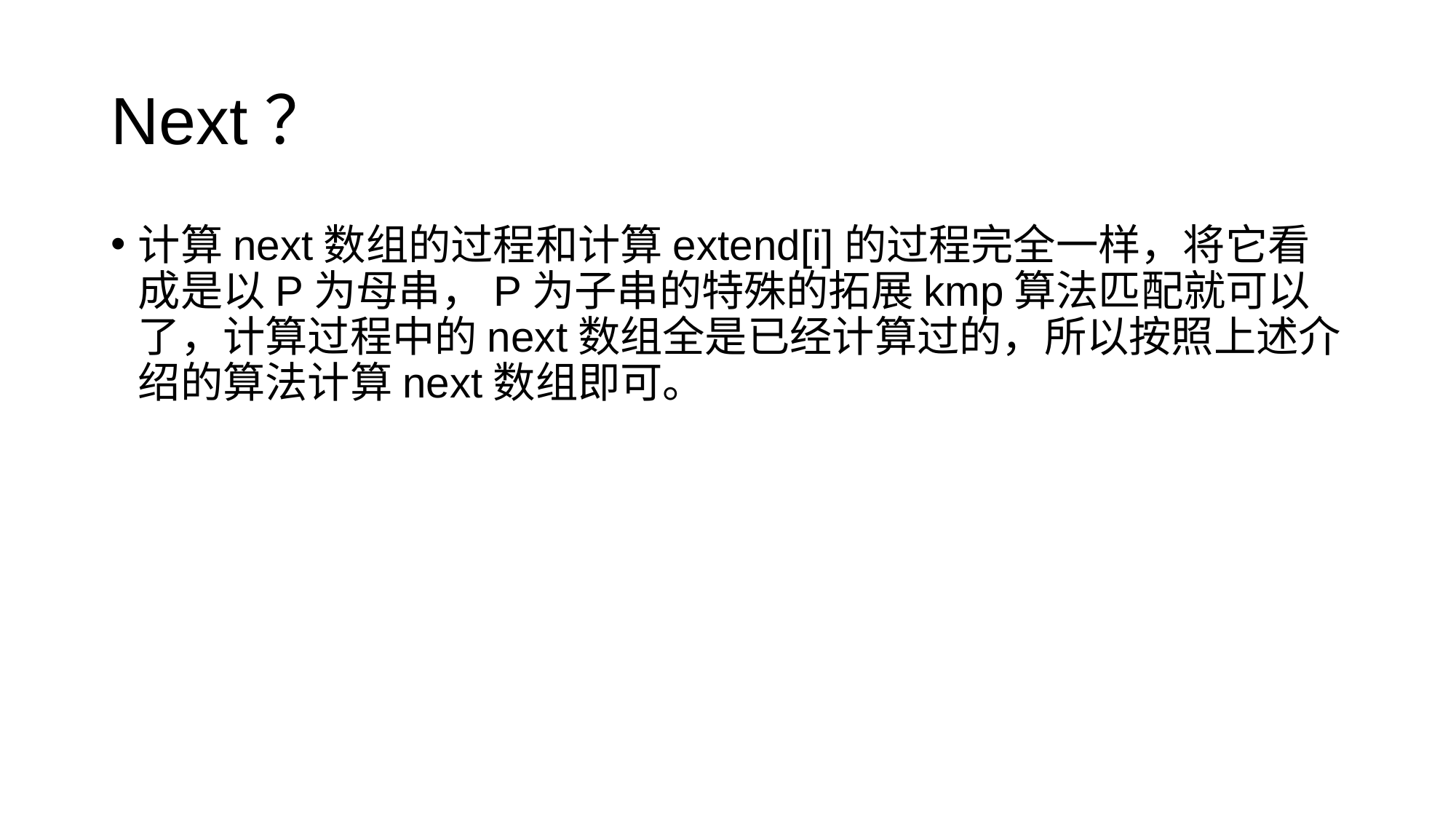

# Next？
计算next数组的过程和计算extend[i]的过程完全一样，将它看成是以P为母串，P为子串的特殊的拓展kmp算法匹配就可以了，计算过程中的next数组全是已经计算过的，所以按照上述介绍的算法计算next数组即可。